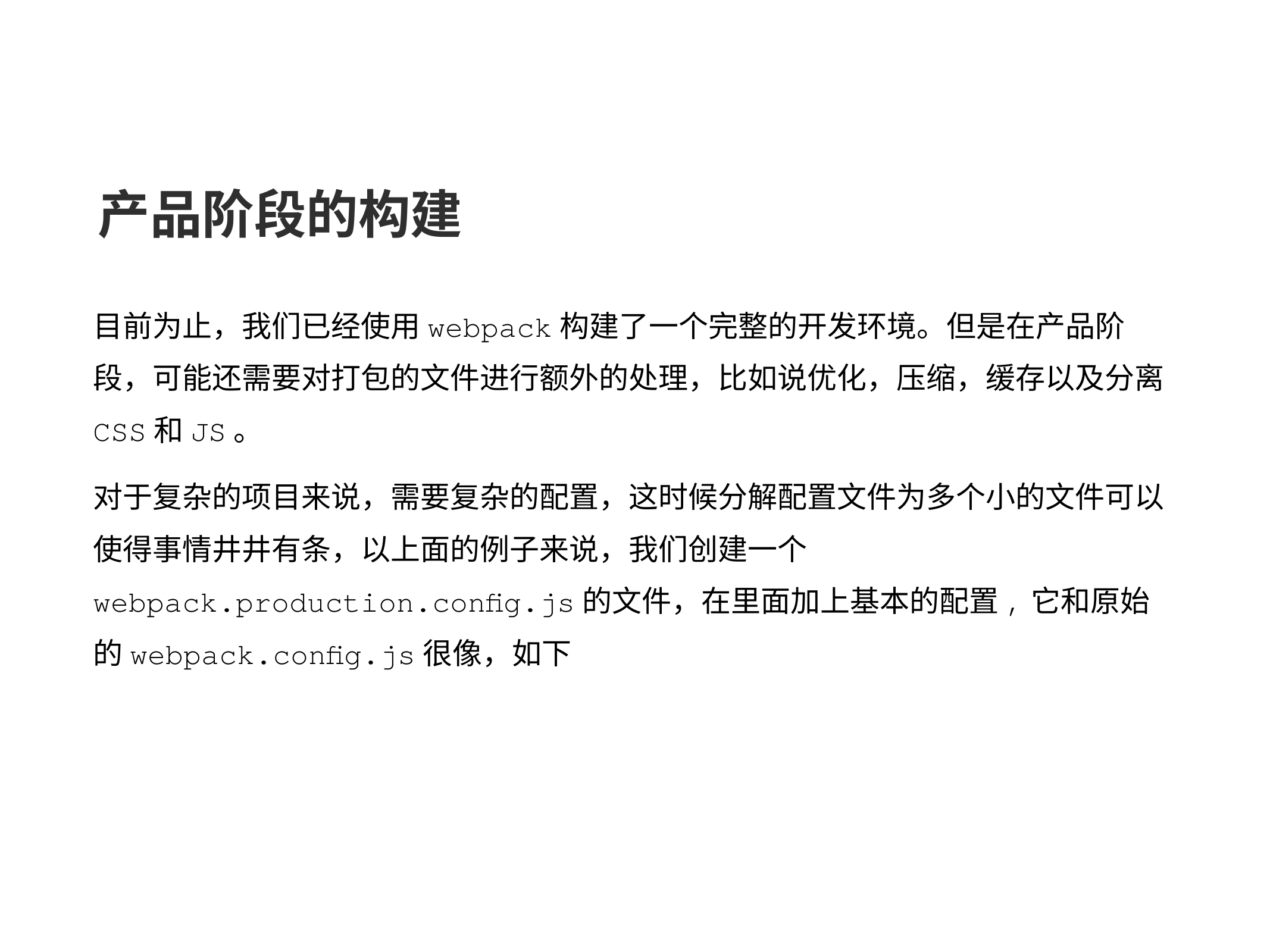

# 产品阶段的构建
目前为止，我们已经使用webpack构建了一个完整的开发环境。但是在产品阶段，可能还需要对打包的文件进行额外的处理，比如说优化，压缩，缓存以及分离CSS和JS。
对于复杂的项目来说，需要复杂的配置，这时候分解配置文件为多个小的文件可以使得事情井井有条，以上面的例子来说，我们创建一个webpack.production.config.js的文件，在里面加上基本的配置,它和原始的webpack.config.js很像，如下